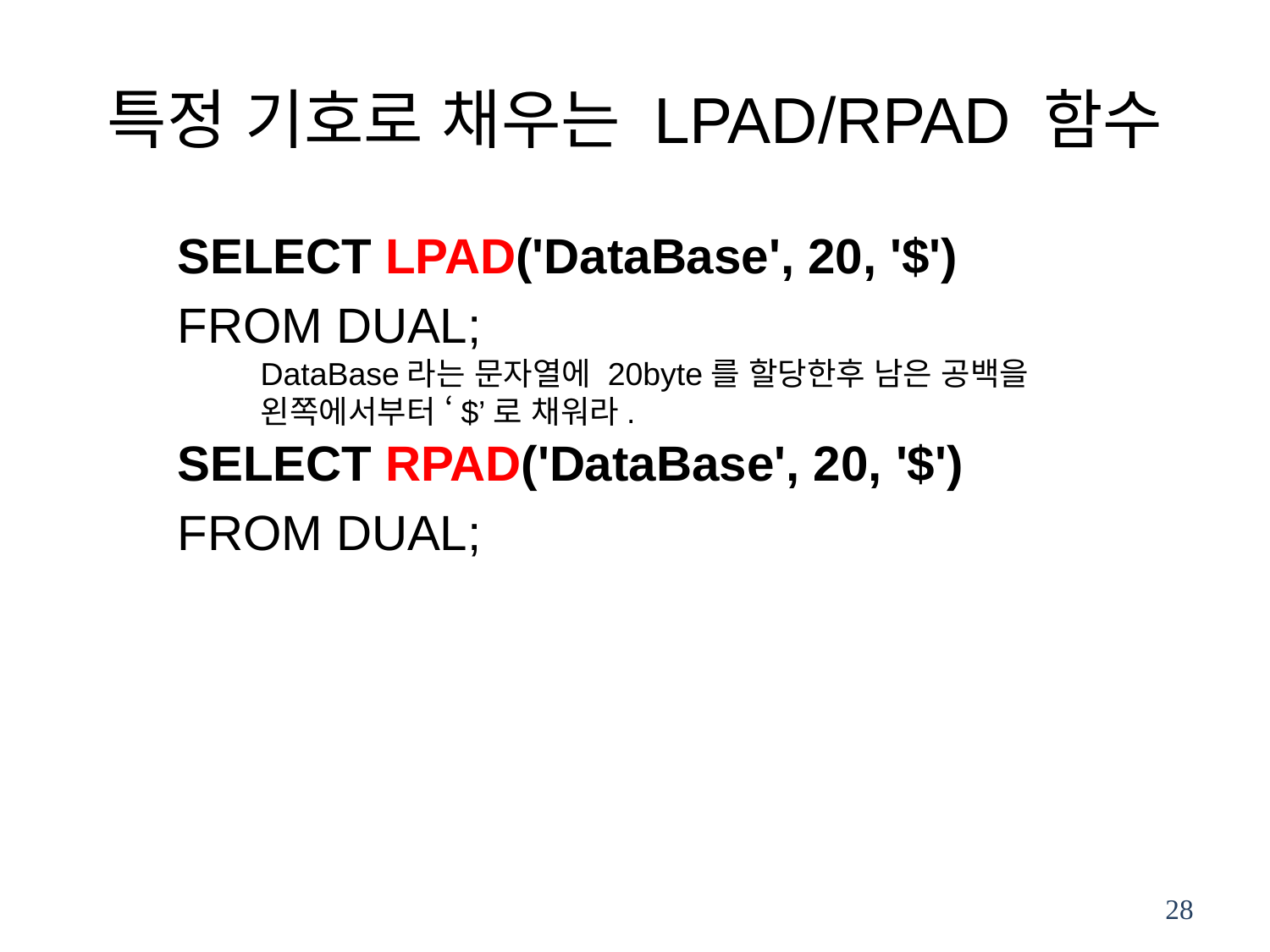

# 특정 기호로 채우는 LPAD/RPAD 함수

SELECT LPAD('DataBase', 20, '$')
FROM DUAL;

SELECT RPAD('DataBase', 20, '$')
FROM DUAL;

DataBase라는 문자열에 20byte를 할당한후 남은 공백을 왼쪽에서부터 ‘$’로 채워라.
28